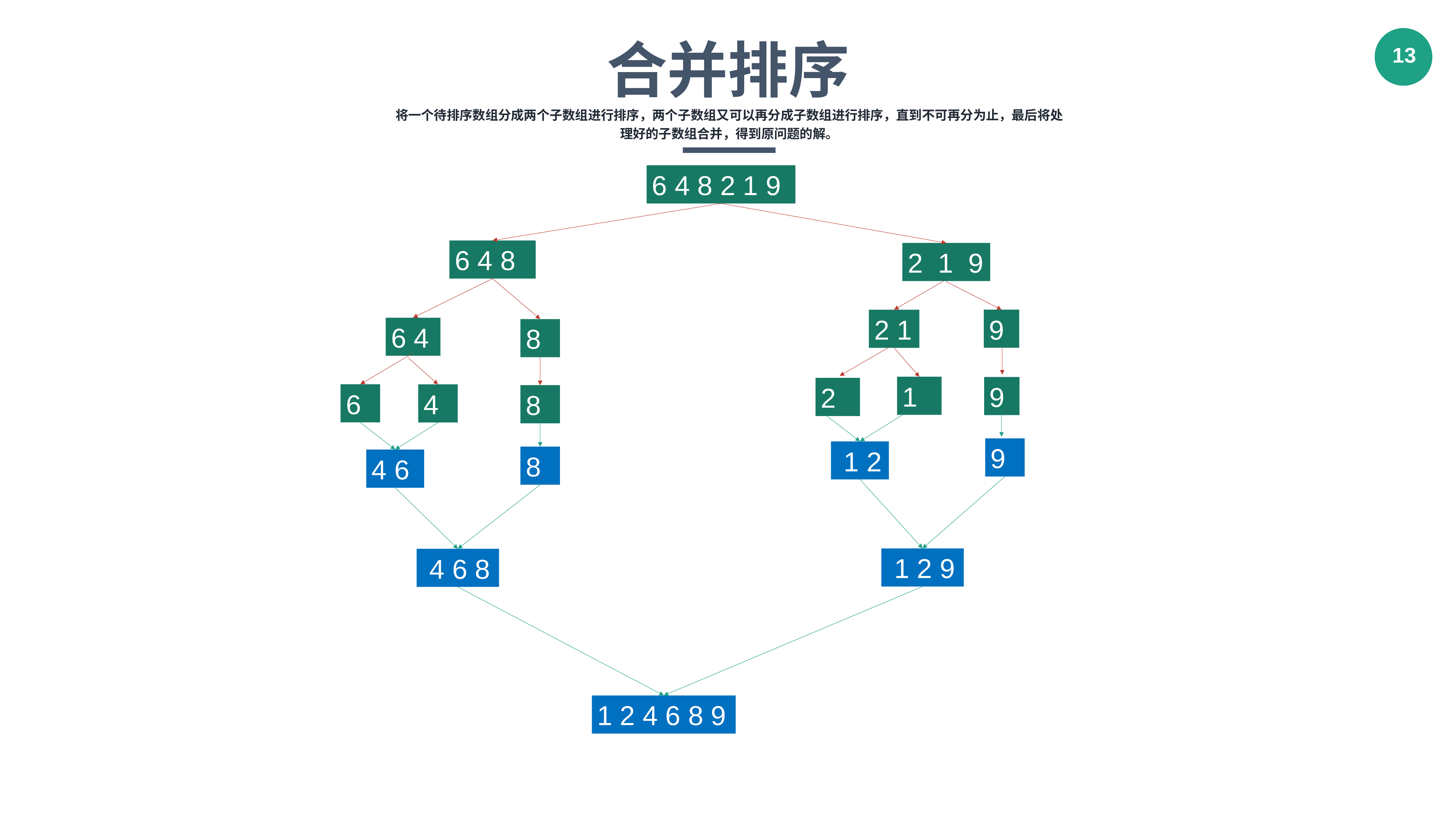

合并排序
将一个待排序数组分成两个子数组进行排序，两个子数组又可以再分成子数组进行排序，直到不可再分为止，最后将处理好的子数组合并，得到原问题的解。

6 4 8 2 1 9
6 4 8
2  1  9

9
2 1

6 4

8
1
9
2
6
4
8

9
 1 2
8
4 6

 1 2 9
 4 6 8
1 2 4 6 8 9